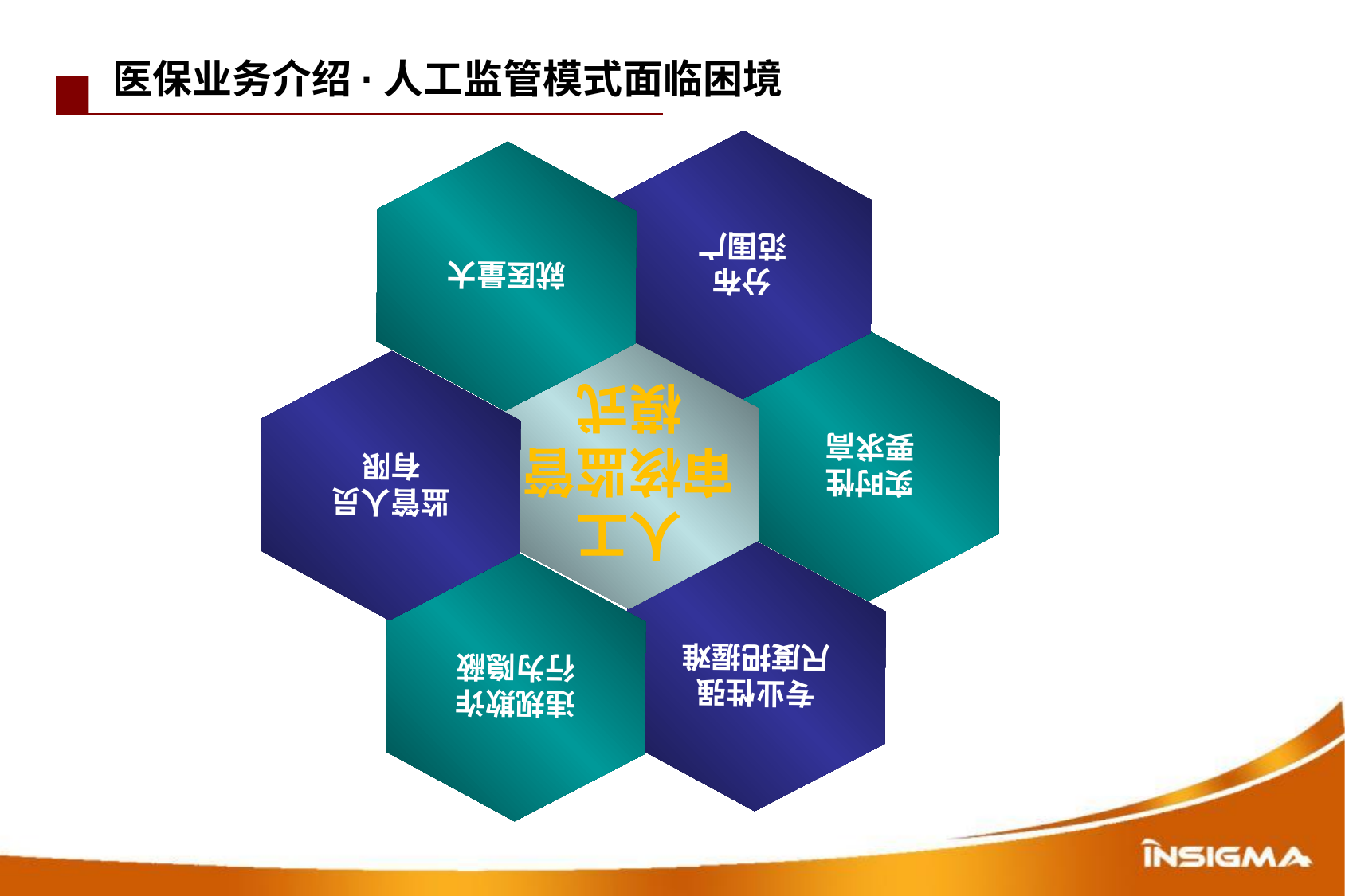

医保业务介绍·人工监管模式面临困境

分布
范围广
就医量大
实时性
要求高
人工
审核监管
模式
监管人员
有限
专业性强
尺度把握难
违规欺诈
行为隐蔽